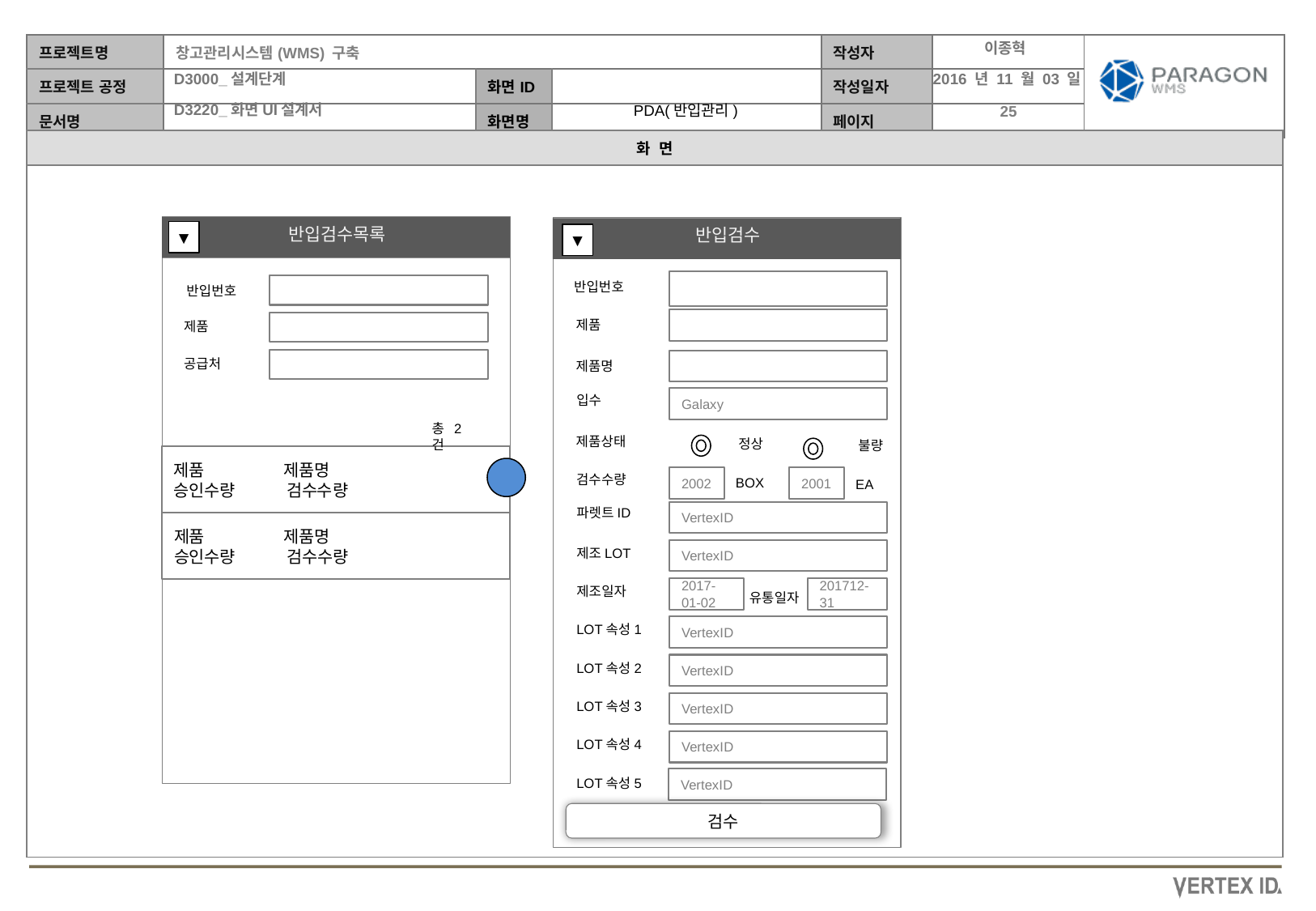

이종혁
2016 년 11 월 03 일
PDA(반입관리)

반입검수목록

반입검수
▼
▼

반입번호

반입번호

제품
제품

공급처

제품명
입수
Galaxy
총2건
제품상태
정상
불량

제품                 제품명
승인수량           검수수량

검수수량
2002
2001
BOX
EA
파렛트ID
VertexID
제품                 제품명
승인수량           검수수량
제조LOT
VertexID
제조일자
2017-01-02
201712-31
유통일자
LOT속성1
VertexID
LOT속성2
VertexID
LOT속성3
VertexID
LOT속성4
VertexID
VertexID
LOT속성5
검수